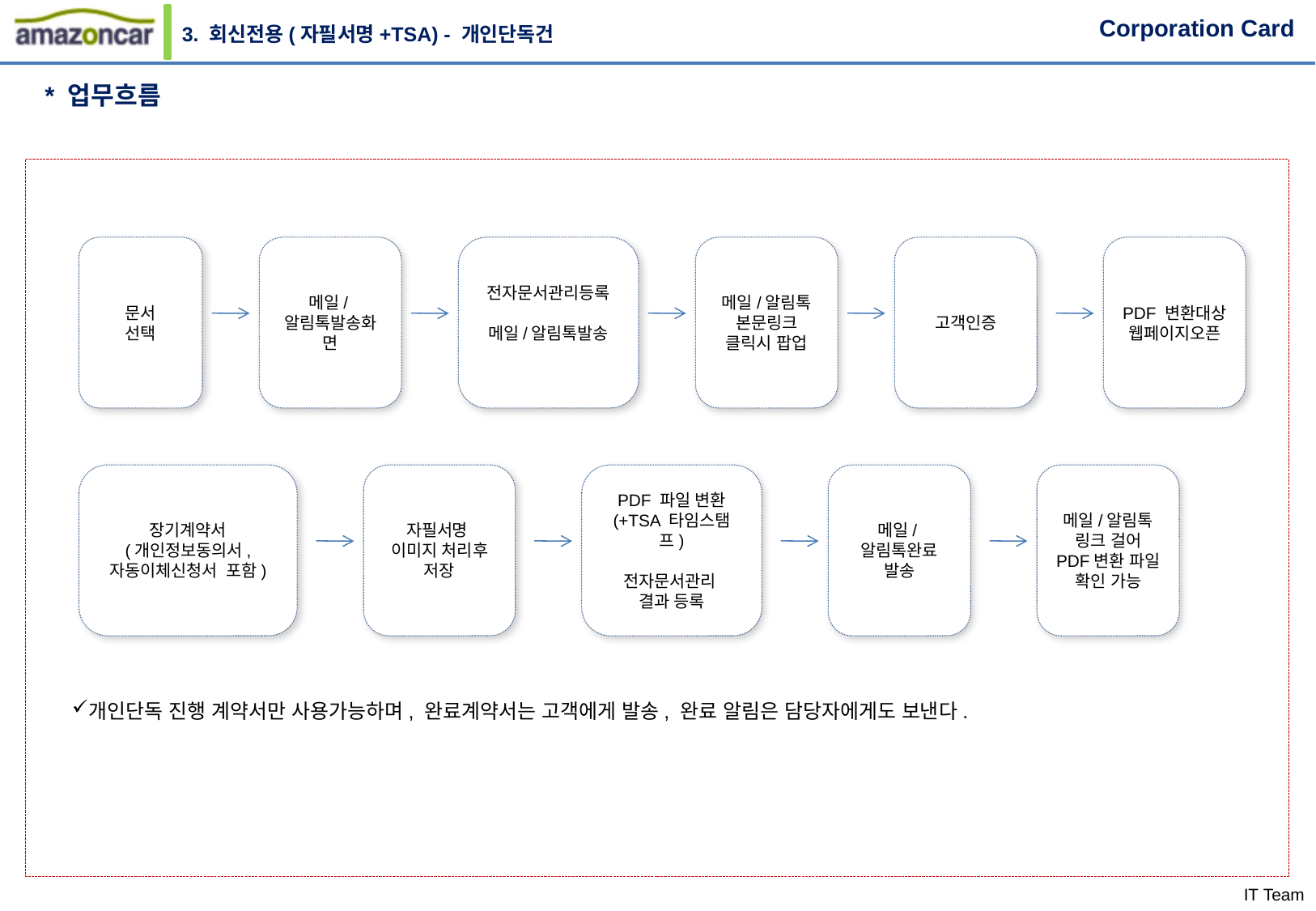

3. 회신전용(자필서명+TSA) - 개인단독건
* 업무흐름
문서
선택
메일/알림톡발송화면
전자문서관리등록

메일/알림톡발송

메일/알림톡 본문링크 클릭시 팝업
고객인증
PDF 변환대상 웹페이지오픈
장기계약서
(개인정보동의서,
자동이체신청서  포함)
자필서명
이미지 처리후 저장
PDF 파일 변환
(+TSA 타임스탬프)

전자문서관리
결과 등록
메일/알림톡완료 발송
메일/알림톡 링크 걸어 PDF변환 파일 확인 가능
개인단독 진행 계약서만 사용가능하며, 완료계약서는 고객에게 발송, 완료 알림은 담당자에게도 보낸다.